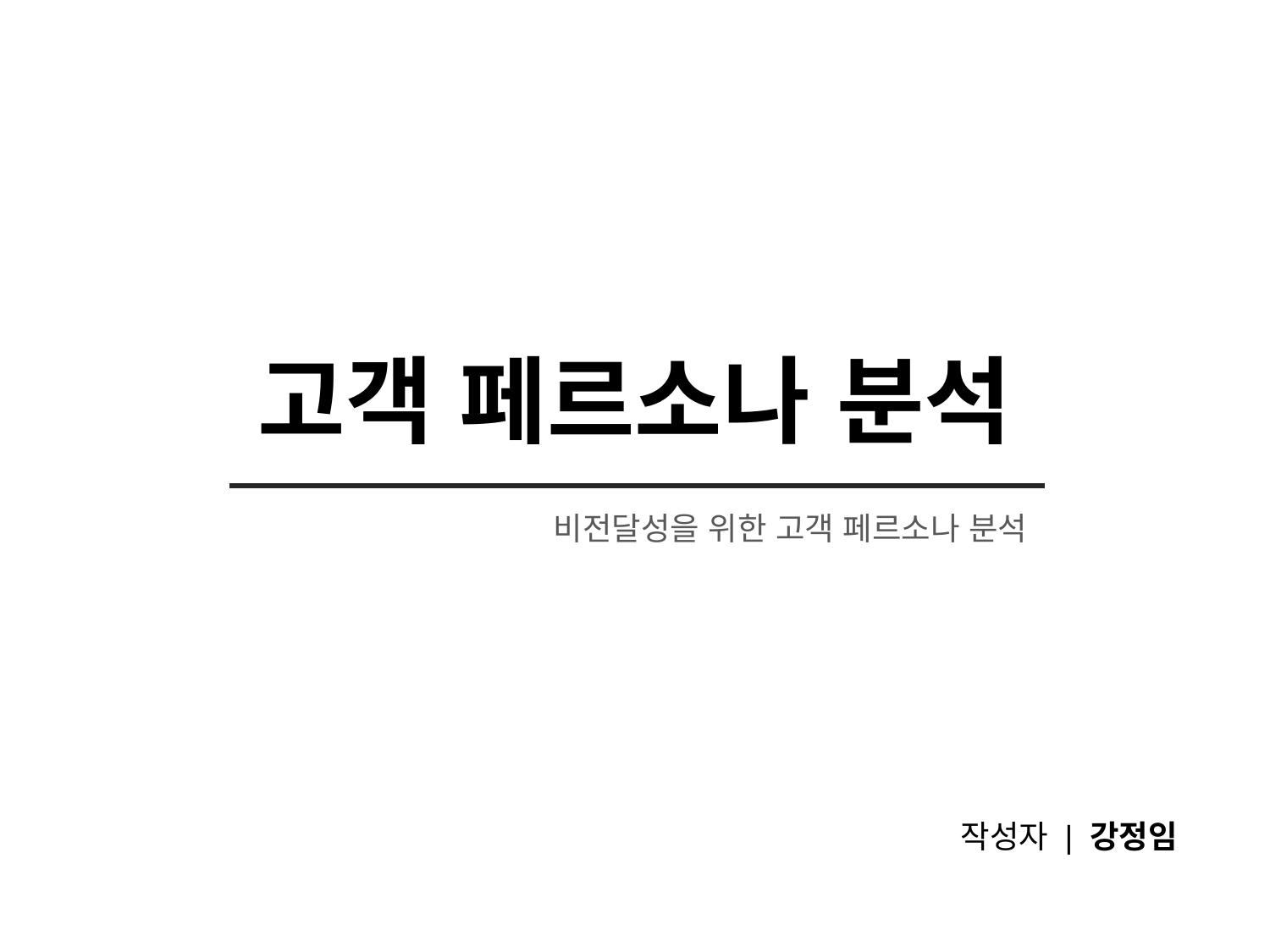

# 고객 페르소나 분석
비전달성을 위한 고객 페르소나 분석
작성자 | 강정임